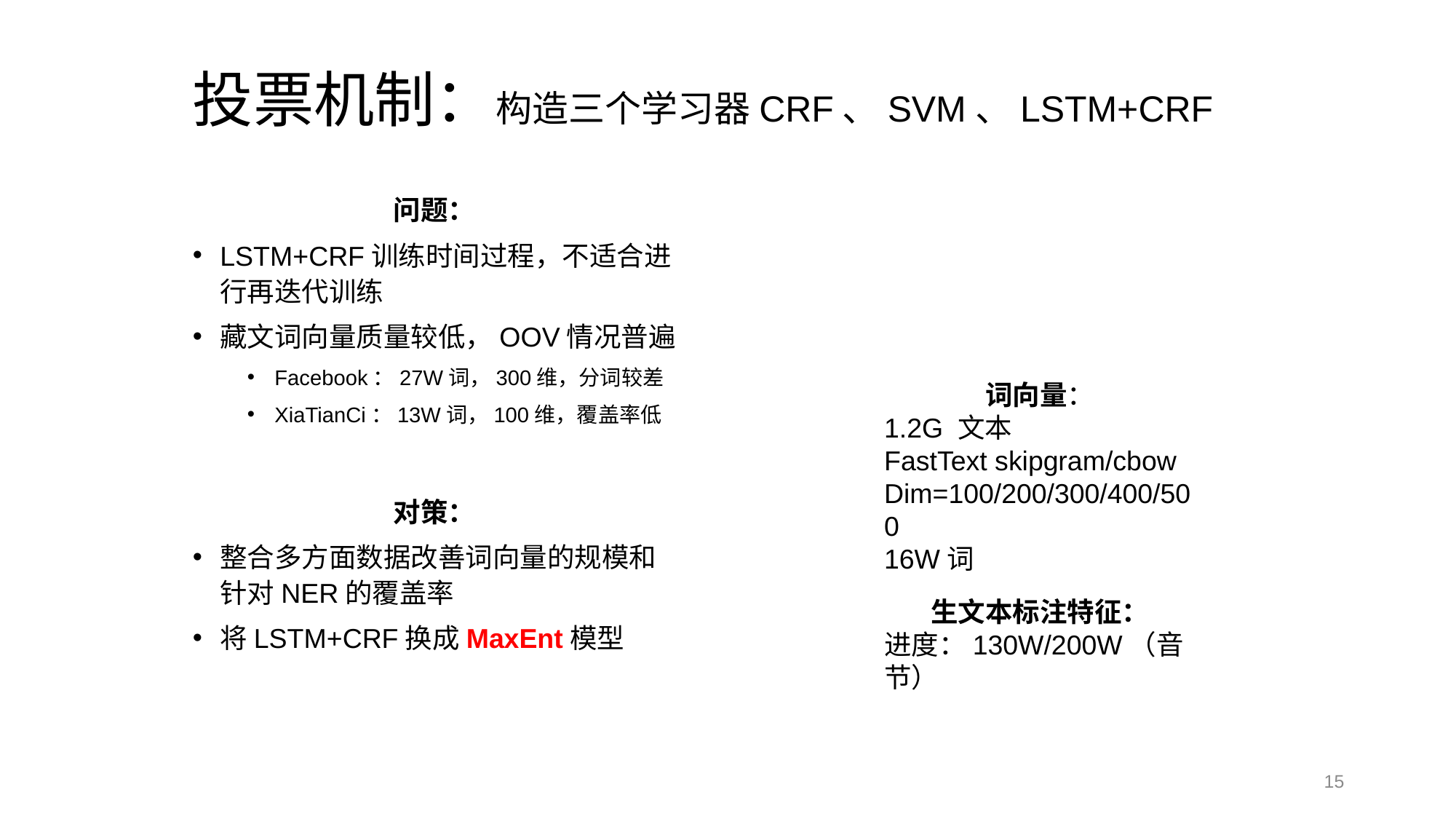

# 投票机制：构造三个学习器CRF、SVM、LSTM+CRF
问题：
LSTM+CRF训练时间过程，不适合进行再迭代训练
藏文词向量质量较低，OOV情况普遍
Facebook：27W词，300维，分词较差
XiaTianCi：13W词，100维，覆盖率低
词向量：
1.2G 文本
FastText skipgram/cbow
Dim=100/200/300/400/500
16W词
对策：
整合多方面数据改善词向量的规模和针对NER的覆盖率
将LSTM+CRF换成MaxEnt模型
生文本标注特征：
进度：130W/200W（音节）
15